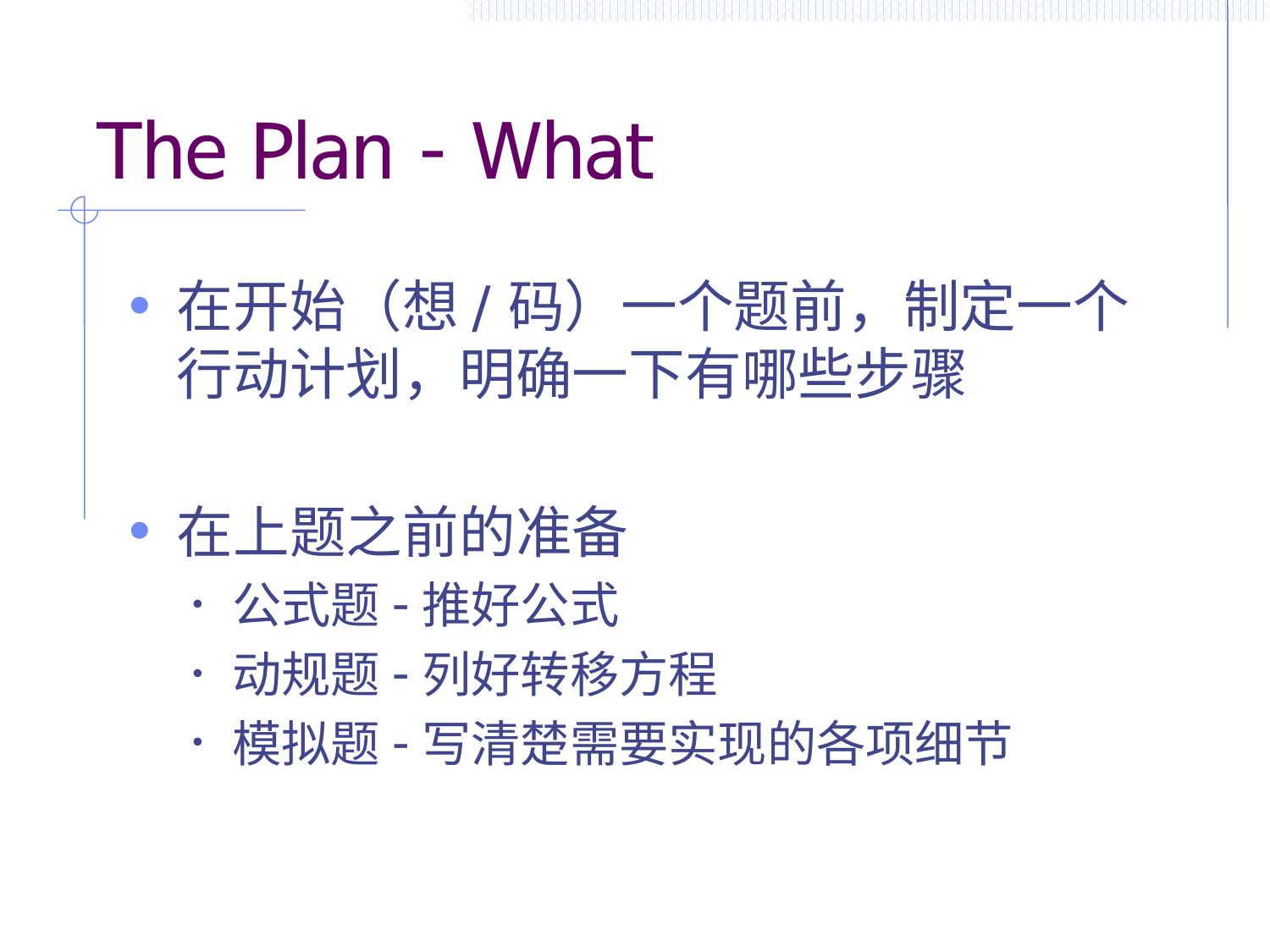

# The Plan - What
在开始（想/码）一个题前，制定一个行动计划，明确一下有哪些步骤

在上题之前的准备
公式题-推好公式
动规题-列好转移方程
模拟题-写清楚需要实现的各项细节